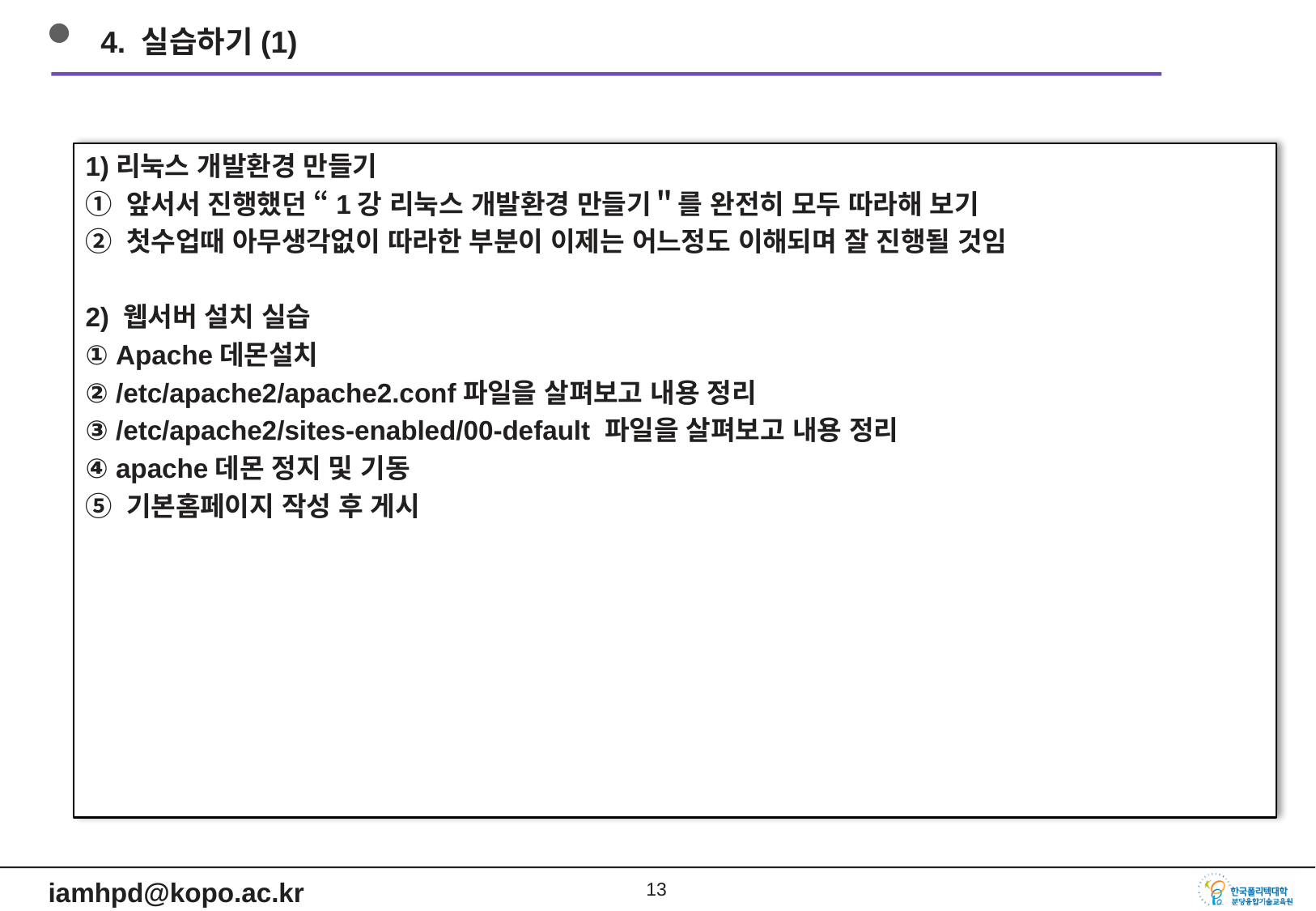

4. 실습하기(1)
1)리눅스 개발환경 만들기
① 앞서서 진행했던 “1강 리눅스 개발환경 만들기＂를 완전히 모두 따라해 보기
② 첫수업때 아무생각없이 따라한 부분이 이제는 어느정도 이해되며 잘 진행될 것임

2) 웹서버 설치 실습
① Apache데몬설치
② /etc/apache2/apache2.conf파일을 살펴보고 내용 정리
③ /etc/apache2/sites-enabled/00-default 파일을 살펴보고 내용 정리
④ apache데몬 정지 및 기동
⑤ 기본홈페이지 작성 후 게시
13